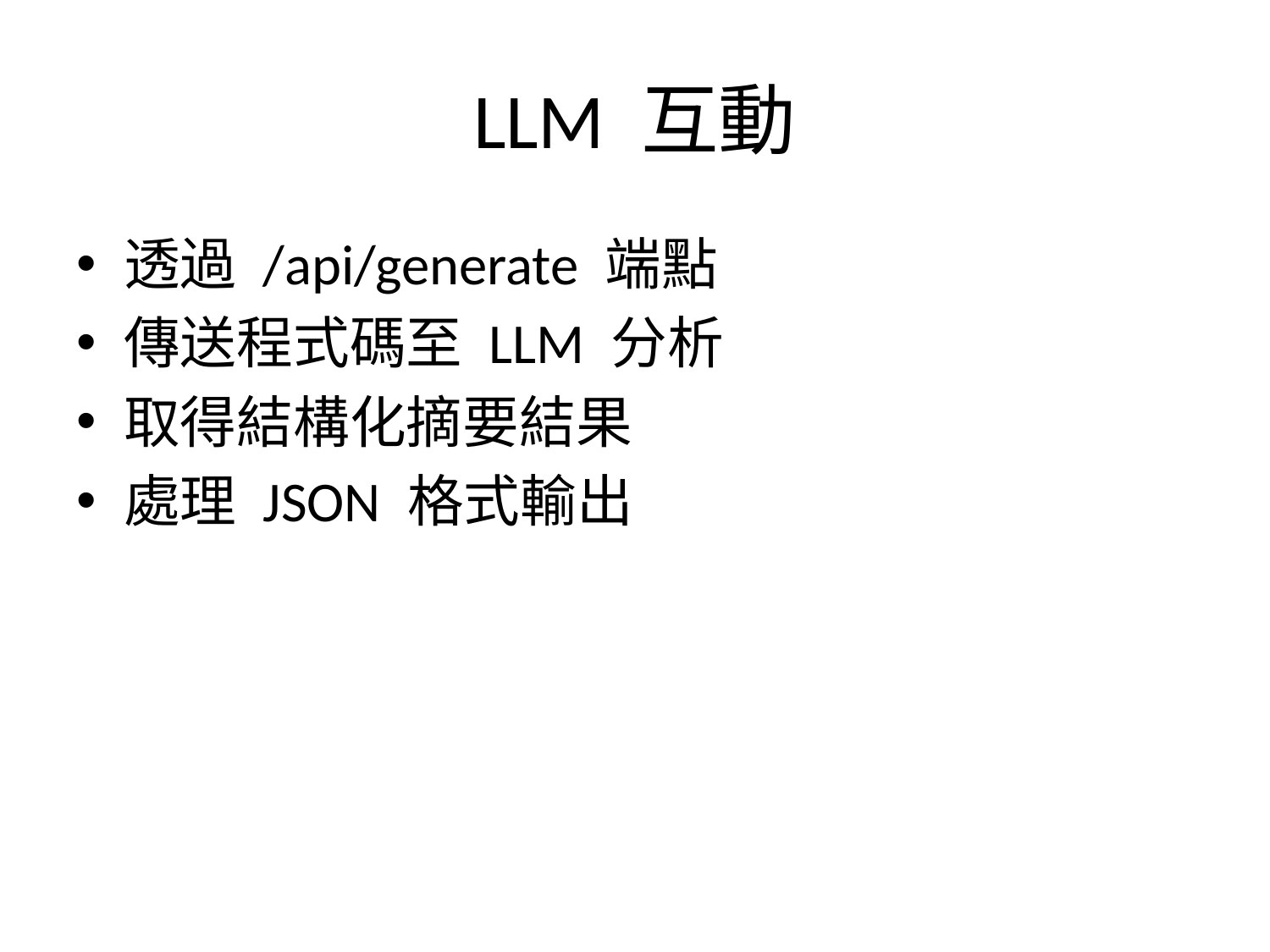

# LLM 互動
透過 /api/generate 端點
傳送程式碼至 LLM 分析
取得結構化摘要結果
處理 JSON 格式輸出